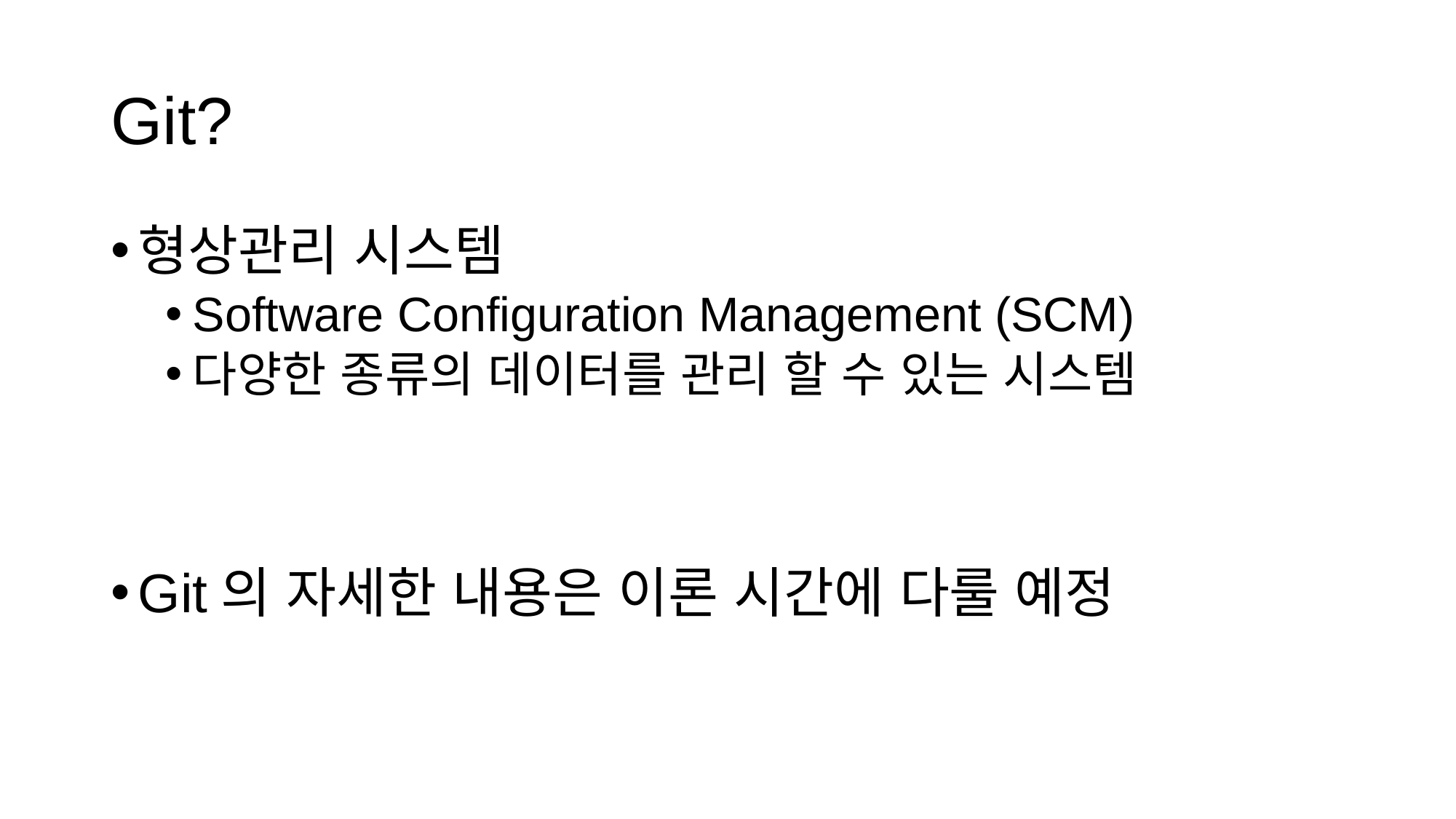

# Git?
형상관리 시스템
Software Configuration Management (SCM)
다양한 종류의 데이터를 관리 할 수 있는 시스템

Git의 자세한 내용은 이론 시간에 다룰 예정